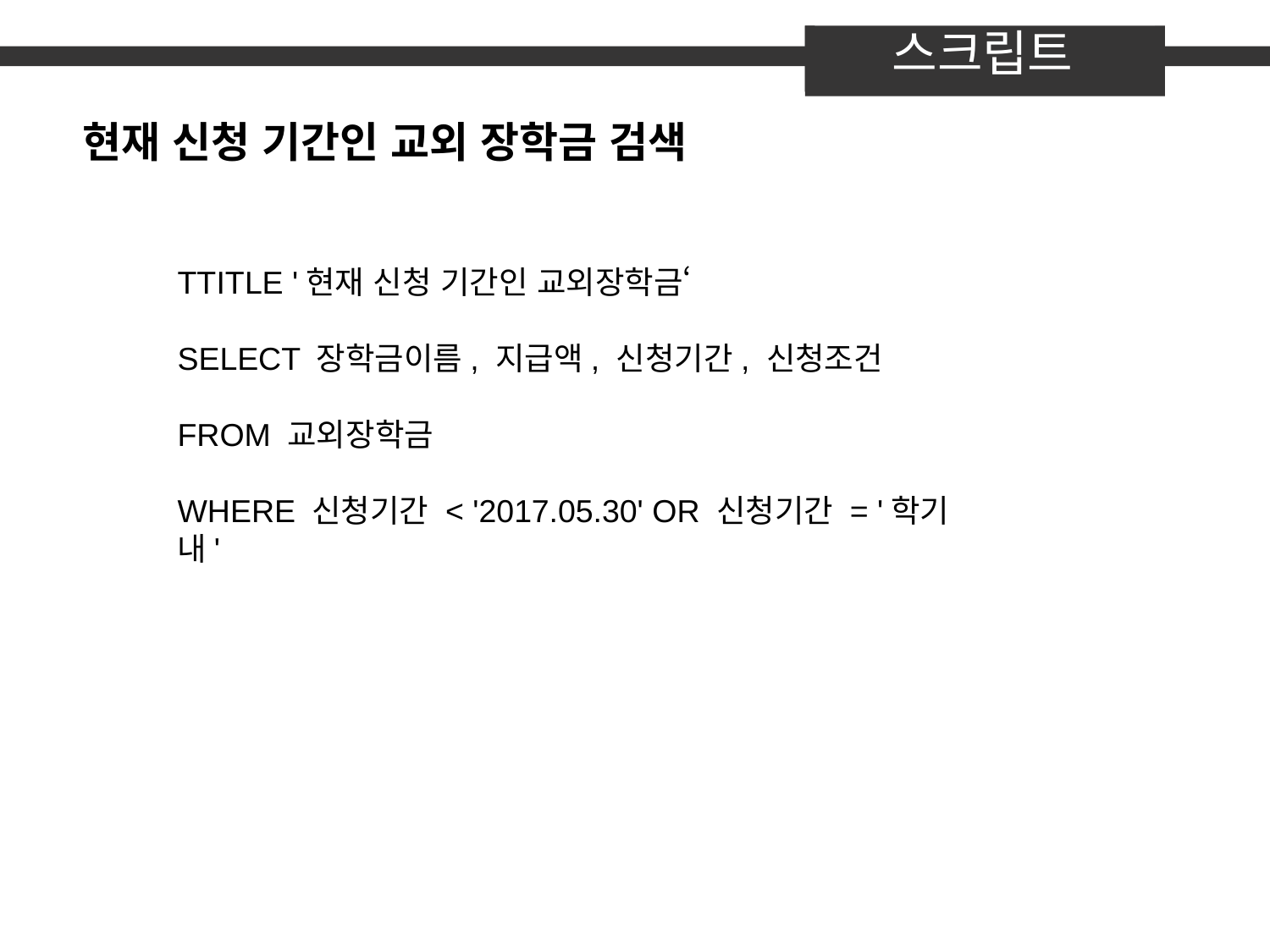

스크립트

현재 신청 기간인 교외 장학금 검색
TTITLE '현재 신청 기간인 교외장학금‘

SELECT 장학금이름, 지급액, 신청기간, 신청조건

FROM 교외장학금

WHERE 신청기간 < '2017.05.30' OR 신청기간 = '학기내'